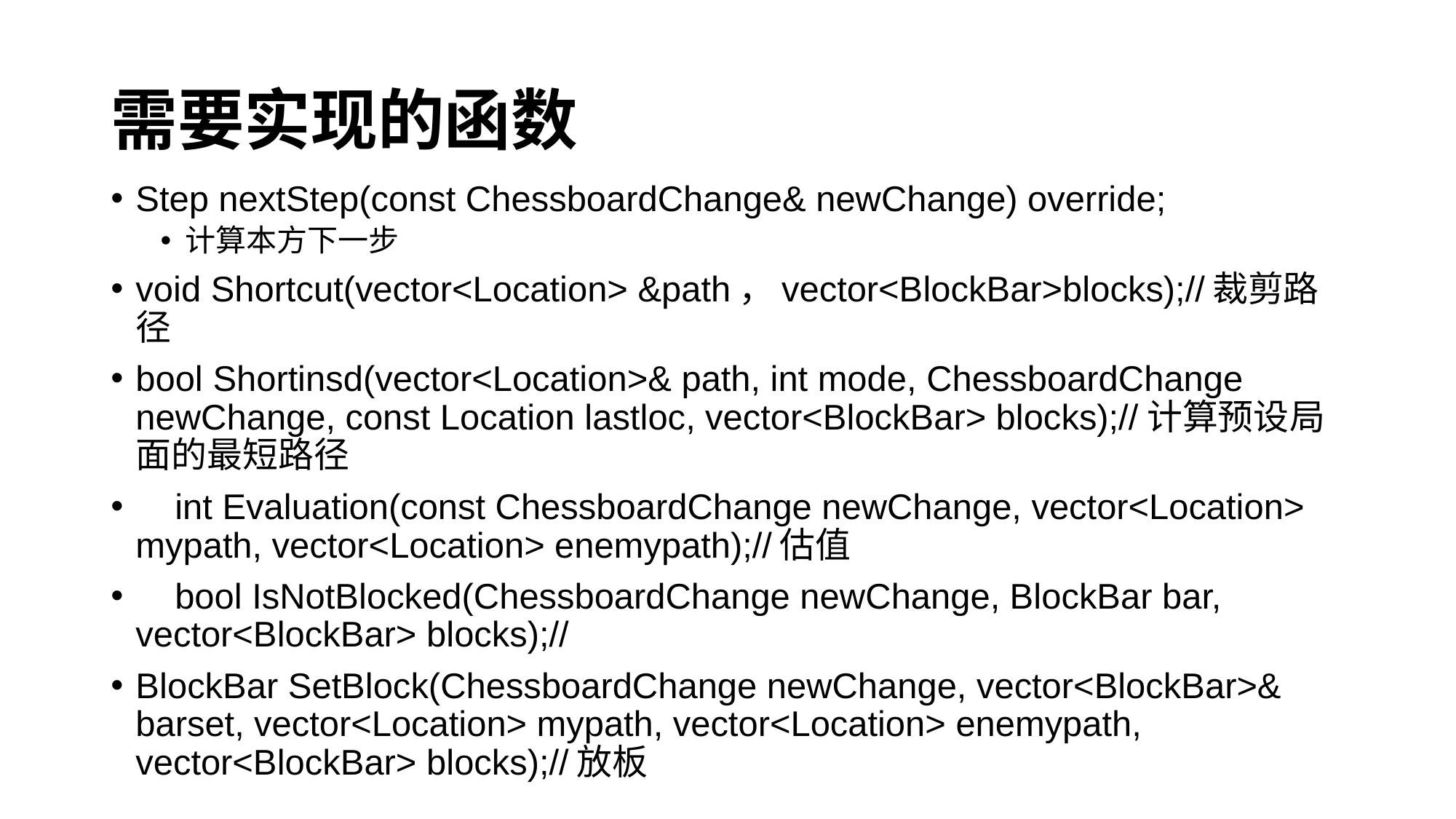

# 需要实现的函数
Step nextStep(const ChessboardChange& newChange) override;
计算本方下一步
void Shortcut(vector<Location> &path，vector<BlockBar>blocks);//裁剪路径
bool Shortinsd(vector<Location>& path, int mode, ChessboardChange newChange, const Location lastloc, vector<BlockBar> blocks);//计算预设局面的最短路径
    int Evaluation(const ChessboardChange newChange, vector<Location> mypath, vector<Location> enemypath);//估值
    bool IsNotBlocked(ChessboardChange newChange, BlockBar bar, vector<BlockBar> blocks);//
BlockBar SetBlock(ChessboardChange newChange, vector<BlockBar>& barset, vector<Location> mypath, vector<Location> enemypath, vector<BlockBar> blocks);//放板